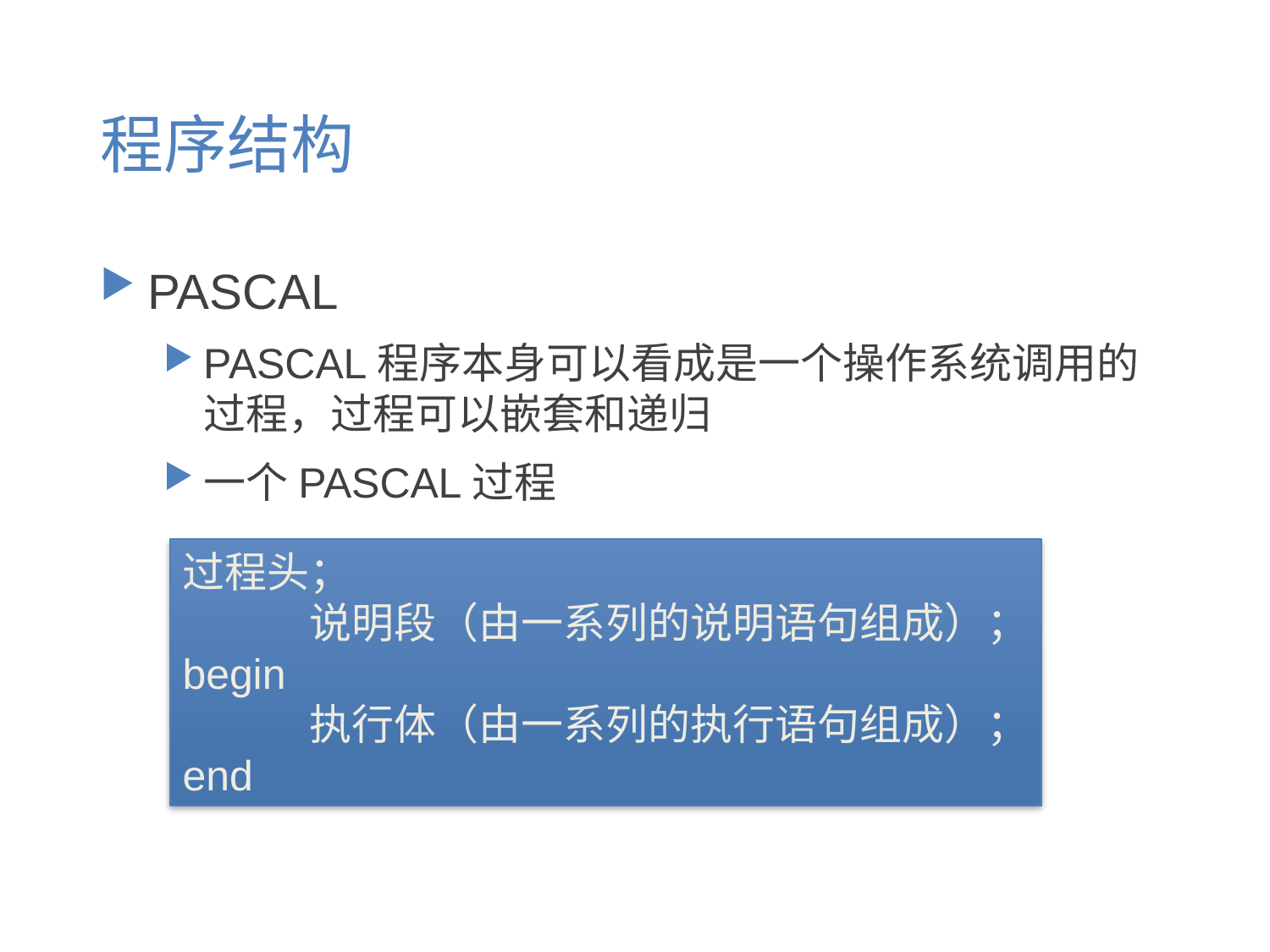

# 程序结构
PASCAL
PASCAL程序本身可以看成是一个操作系统调用的过程，过程可以嵌套和递归
一个PASCAL过程
过程头；
	说明段（由一系列的说明语句组成）；
begin
	执行体（由一系列的执行语句组成）；
end